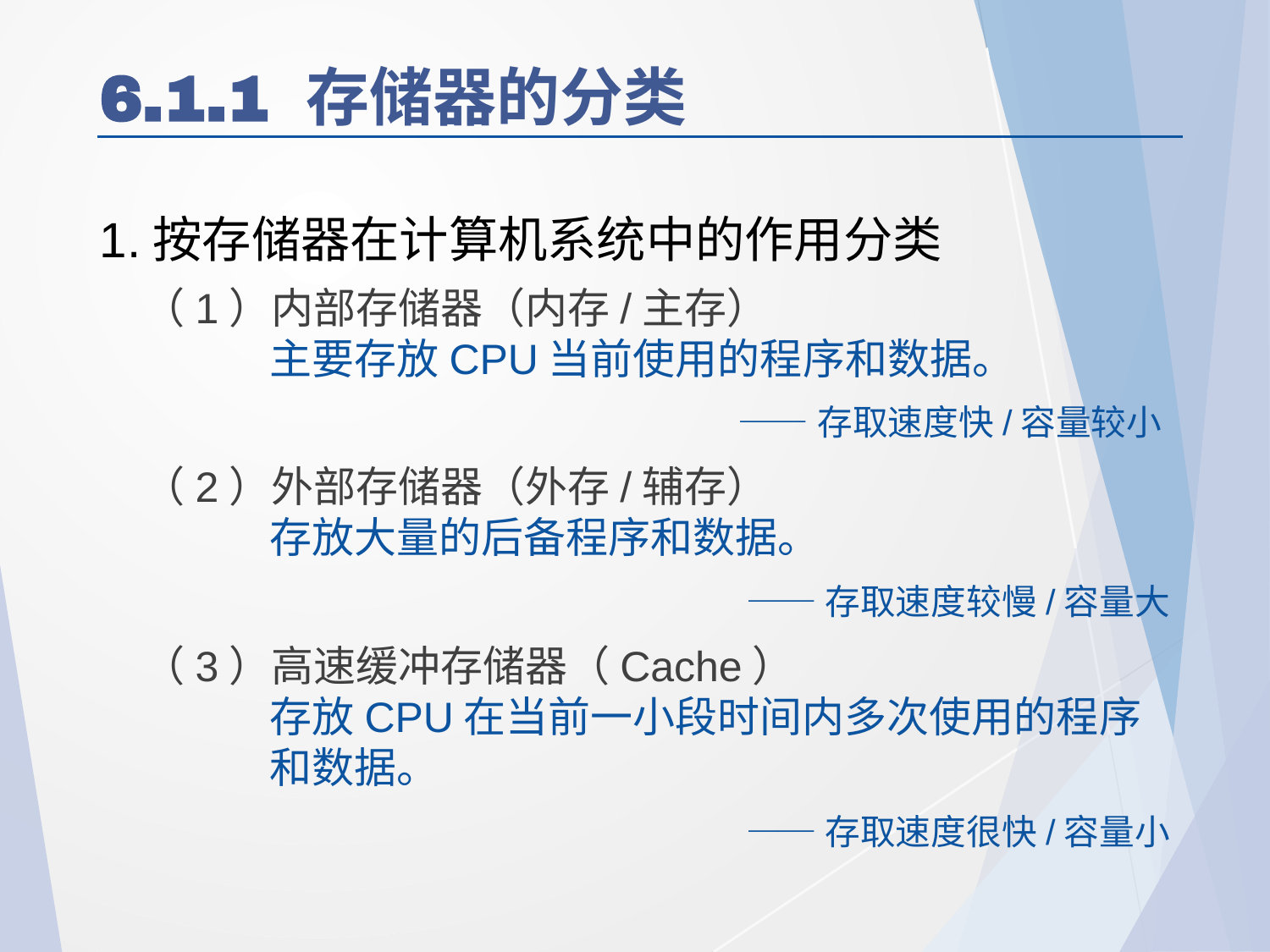

# 6.1.1 存储器的分类
1.按存储器在计算机系统中的作用分类
（1）内部存储器（内存/主存）
主要存放CPU当前使用的程序和数据。
——存取速度快/容量较小
（2）外部存储器（外存/辅存）
存放大量的后备程序和数据。
——存取速度较慢/容量大
（3）高速缓冲存储器（Cache）
存放CPU在当前一小段时间内多次使用的程序和数据。
——存取速度很快/容量小